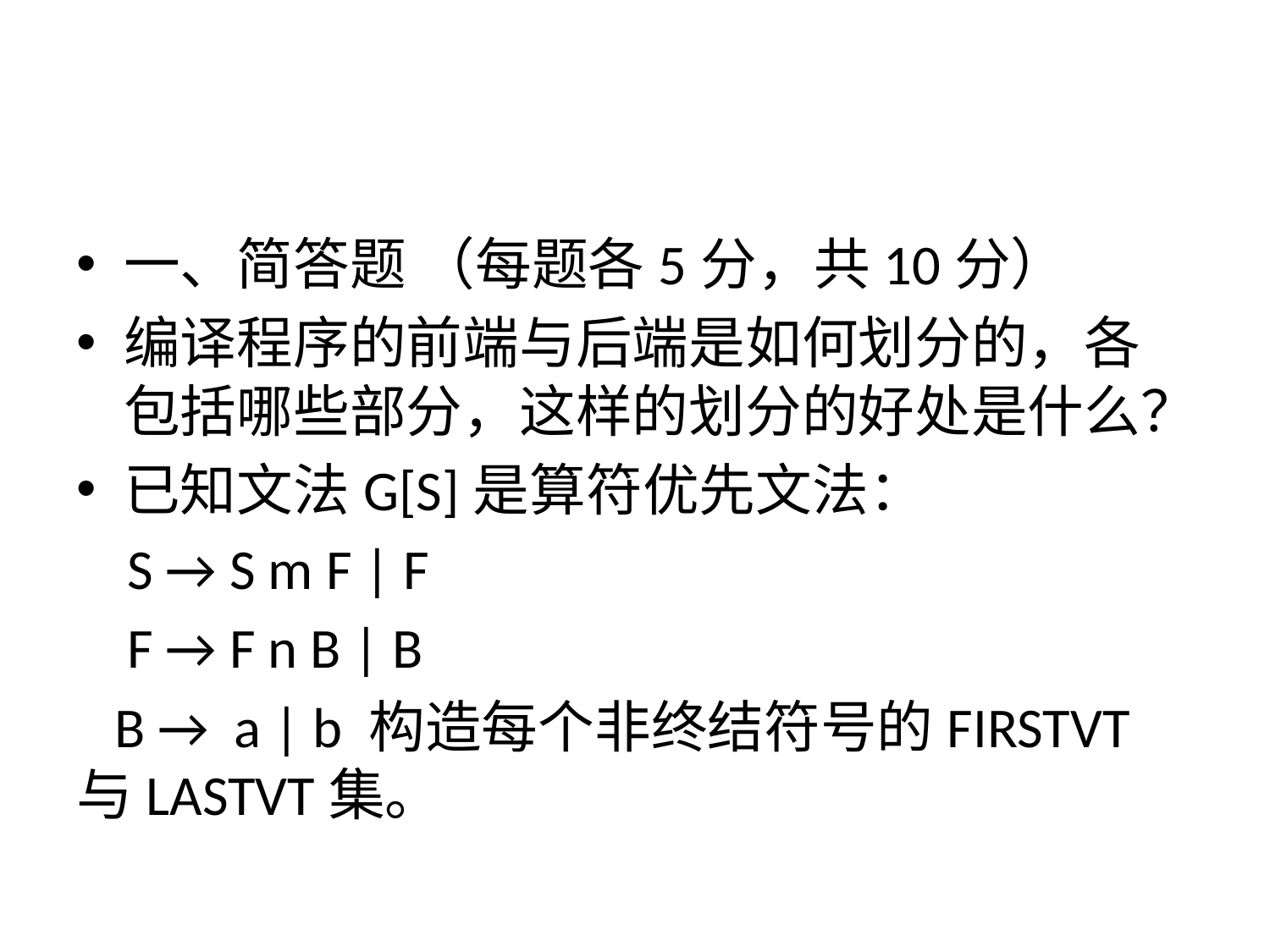

#
一、简答题 （每题各5分，共10分）
编译程序的前端与后端是如何划分的，各包括哪些部分，这样的划分的好处是什么？
已知文法G[S]是算符优先文法：
    S → S m F | F
    F → F n B | B
   B →  a | b 构造每个非终结符号的FIRSTVT与LASTVT集。